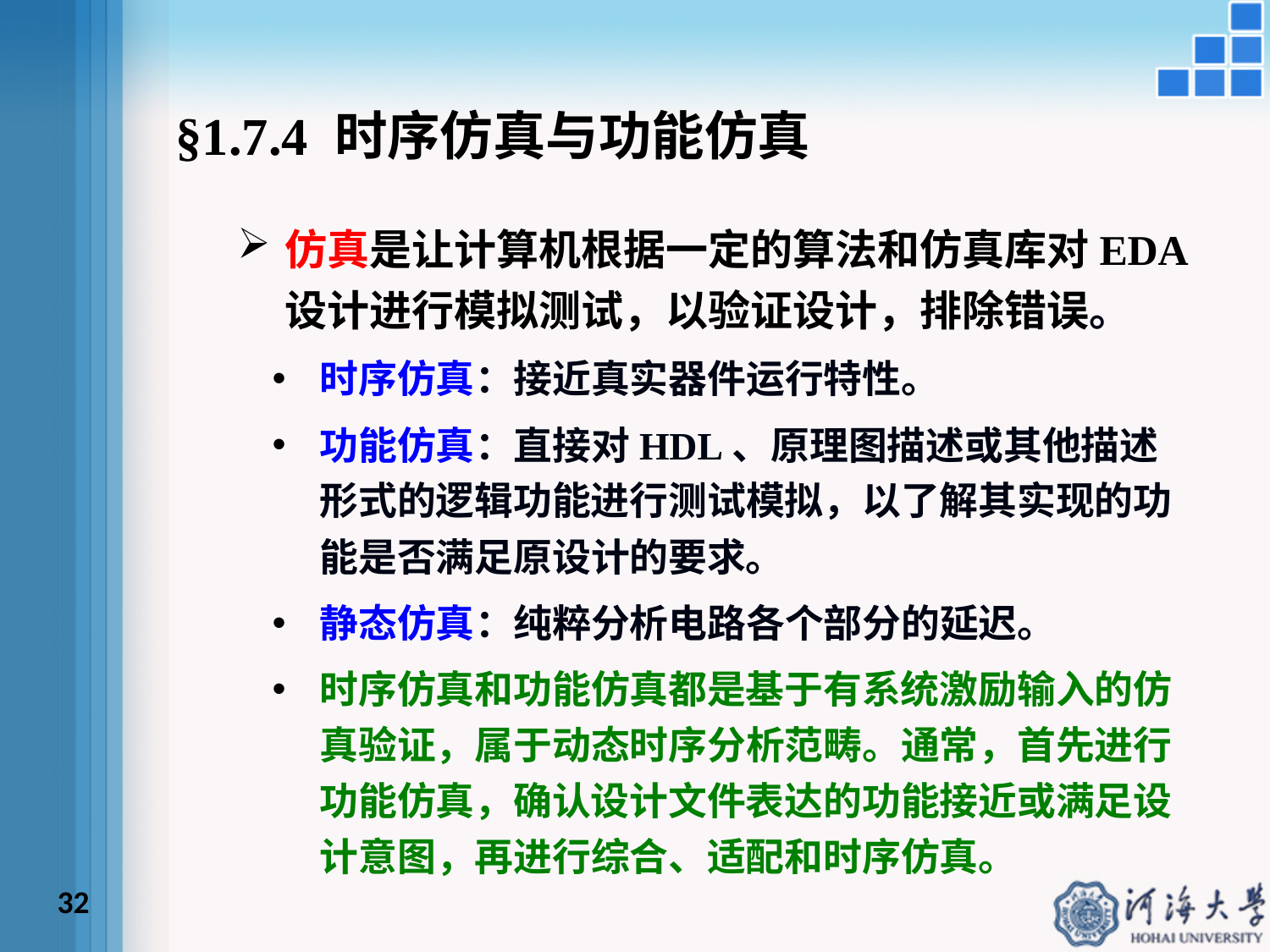

§1.7.4 时序仿真与功能仿真
仿真是让计算机根据一定的算法和仿真库对EDA设计进行模拟测试，以验证设计，排除错误。
时序仿真：接近真实器件运行特性。
功能仿真：直接对HDL、原理图描述或其他描述形式的逻辑功能进行测试模拟，以了解其实现的功能是否满足原设计的要求。
静态仿真：纯粹分析电路各个部分的延迟。
时序仿真和功能仿真都是基于有系统激励输入的仿真验证，属于动态时序分析范畴。通常，首先进行功能仿真，确认设计文件表达的功能接近或满足设计意图，再进行综合、适配和时序仿真。
32